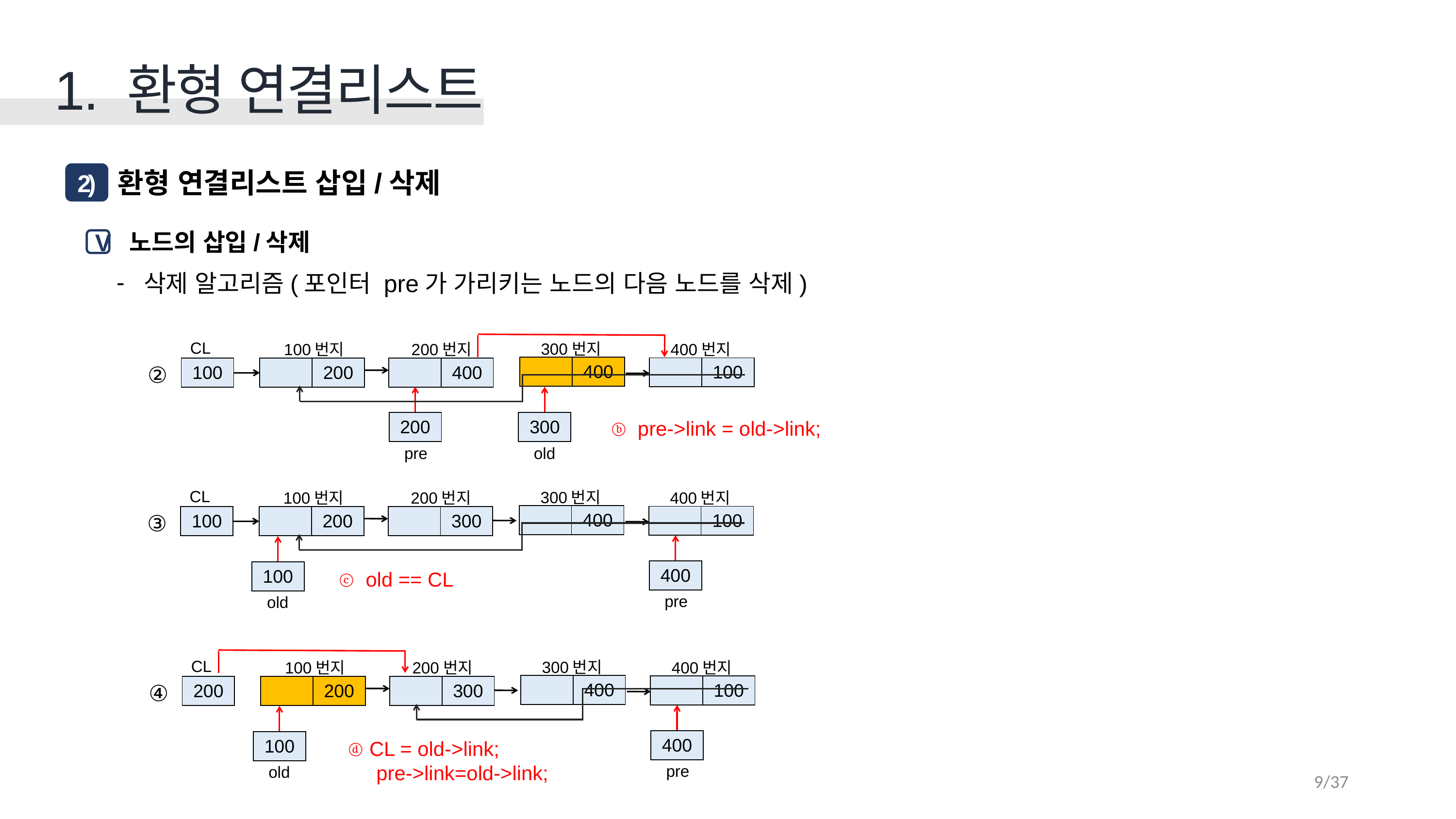

1. 환형 연결리스트

 환형 연결리스트 삽입/삭제
2)
 노드의 삽입/삭제

삭제 알고리즘(포인터 pre가 가리키는 노드의 다음 노드를 삭제)

V
CL
300번지
400번지
100번지
200번지
②
|  | 400 |
| --- | --- |
|  | 100 |
| --- | --- |
| 100 |
| --- |
|  | 200 |
| --- | --- |
|  | 400 |
| --- | --- |
ⓑ  pre->link = old->link;
| 200 |
| --- |
| 300 |
| --- |
pre
old
CL
300번지
400번지
100번지
200번지
③
|  | 400 |
| --- | --- |
|  | 100 |
| --- | --- |
| 100 |
| --- |
|  | 200 |
| --- | --- |
|  | 300 |
| --- | --- |
| 400 |
| --- |
| 100 |
| --- |
ⓒ  old == CL
pre
old
CL
300번지
400번지
100번지
200번지
④
|  | 400 |
| --- | --- |
|  | 100 |
| --- | --- |
| 200 |
| --- |
|  | 200 |
| --- | --- |
|  | 300 |
| --- | --- |
| 400 |
| --- |
| 100 |
| --- |
ⓓ CL = old->link;
     pre->link=old->link;
pre
old
9/37